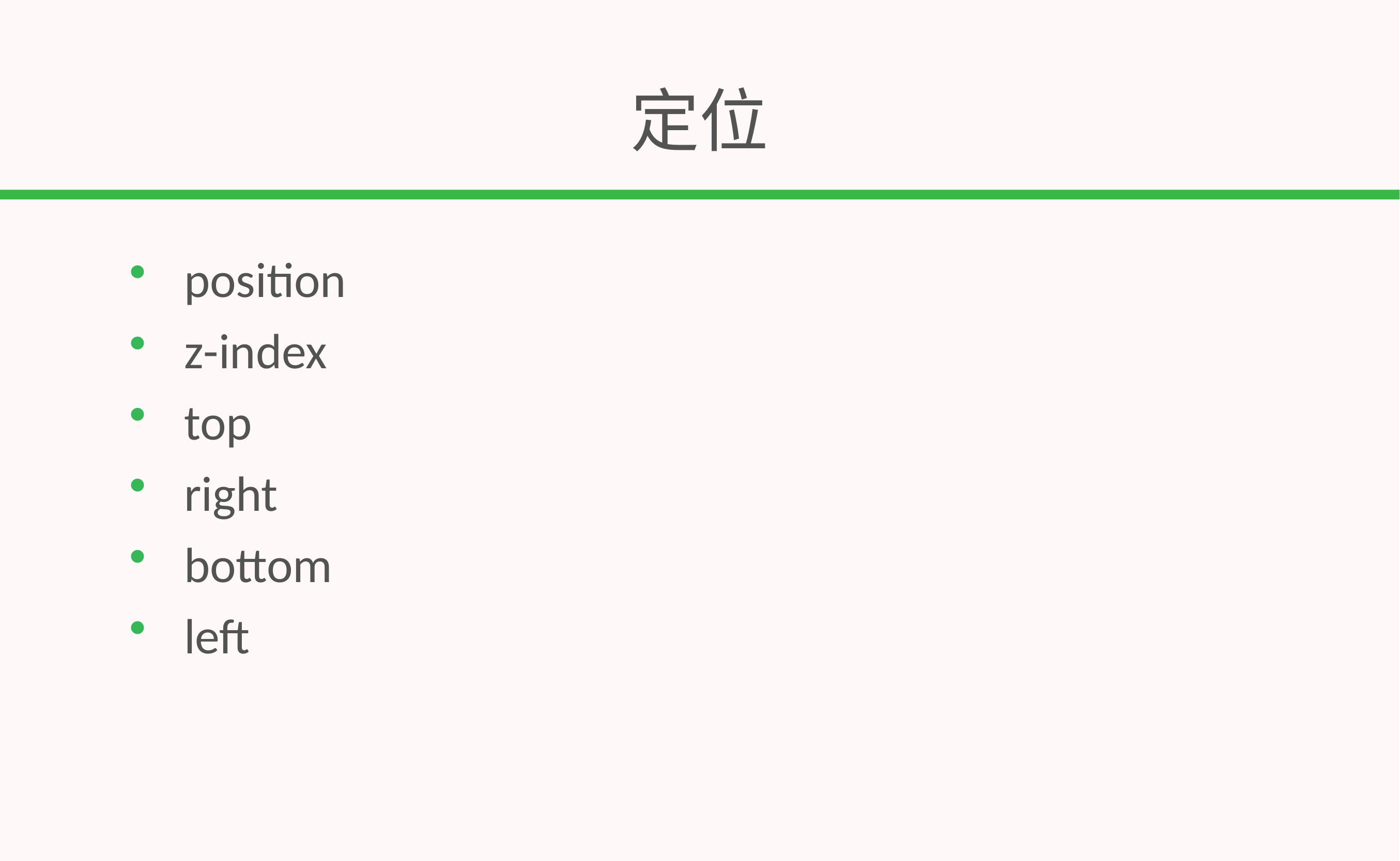

# 定位
position
z-index
top
right
bottom
left